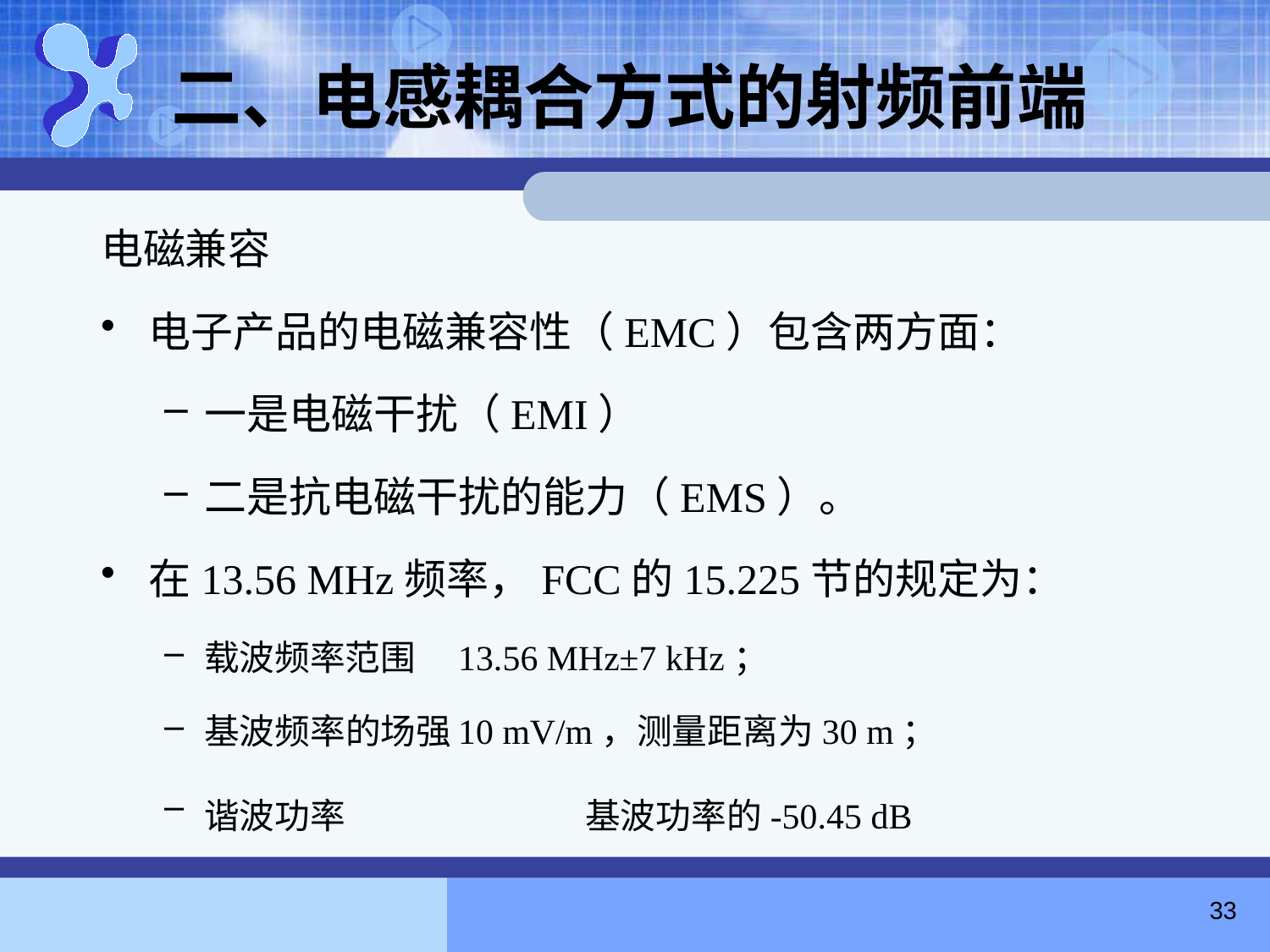

# 二、电感耦合方式的射频前端
电磁兼容
电子产品的电磁兼容性（EMC）包含两方面：
一是电磁干扰（EMI）
二是抗电磁干扰的能力（EMS）。
在13.56 MHz频率，FCC的15.225节的规定为：
载波频率范围	13.56 MHz±7 kHz；
基波频率的场强	10 mV/m，测量距离为30 m；
谐波功率		基波功率的-50.45 dB

33